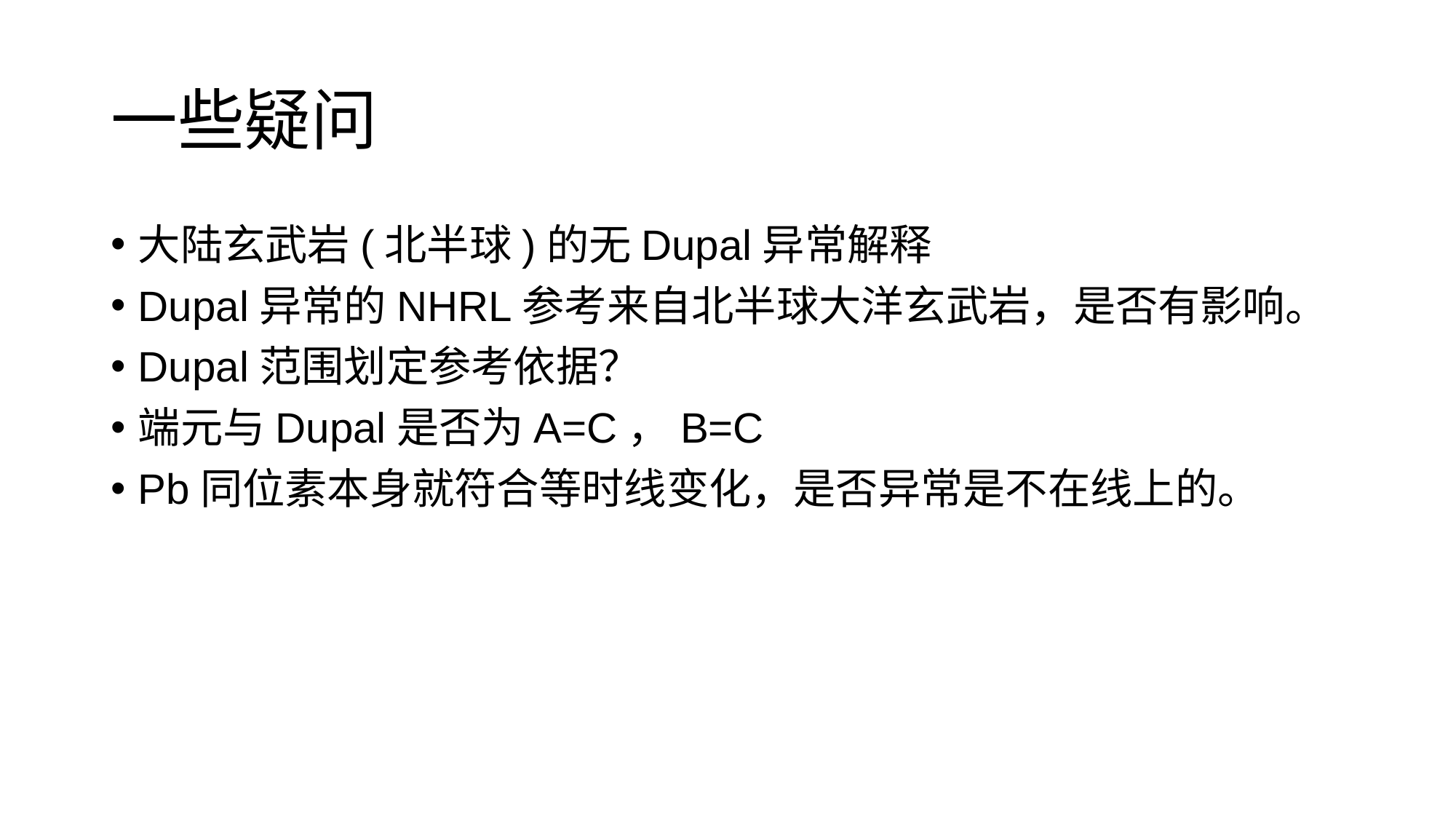

# 一些疑问
大陆玄武岩(北半球)的无Dupal异常解释
Dupal异常的NHRL参考来自北半球大洋玄武岩，是否有影响。
Dupal范围划定参考依据？
端元与Dupal是否为A=C，B=C
Pb同位素本身就符合等时线变化，是否异常是不在线上的。